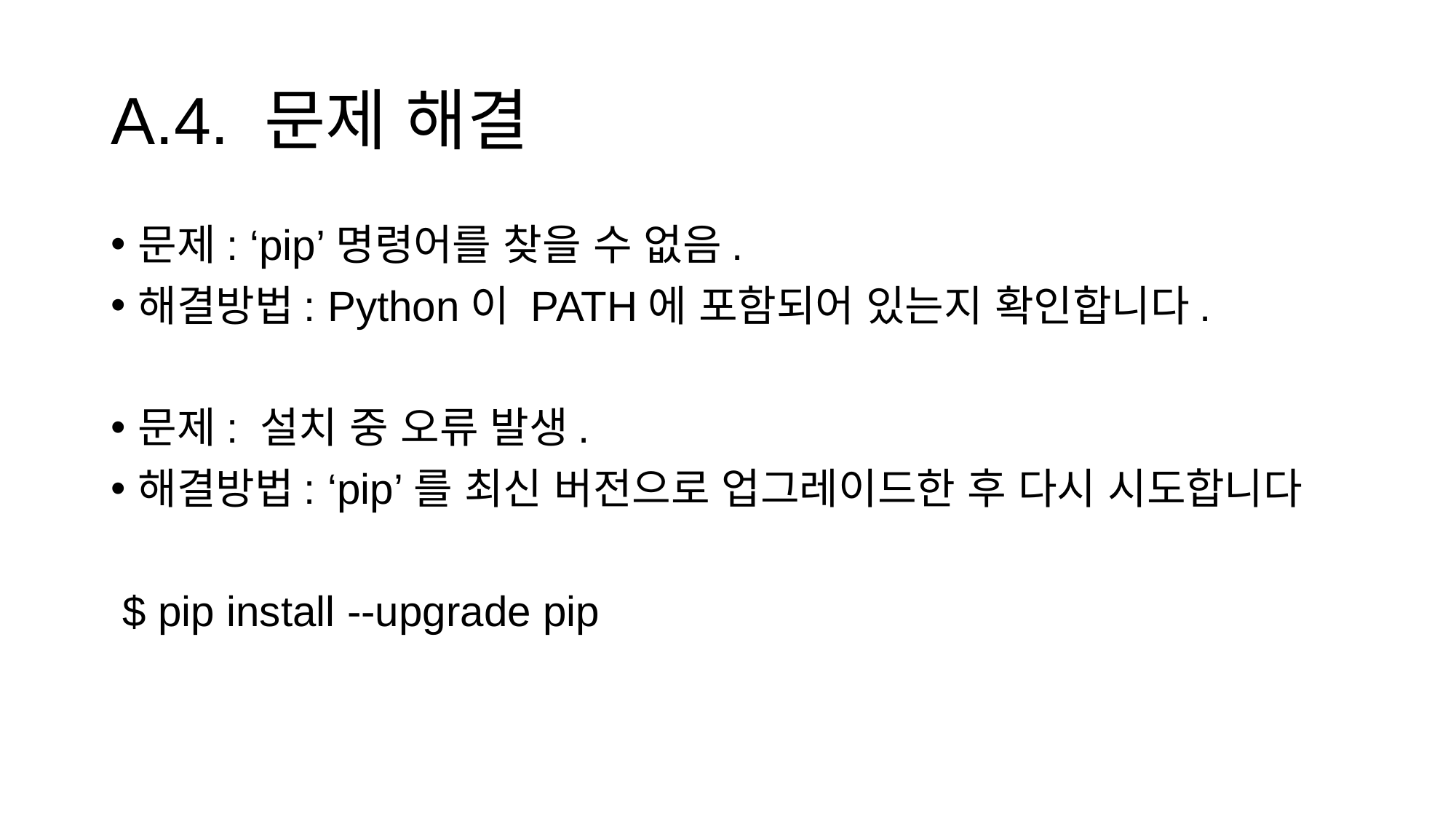

# A.4. 문제 해결
문제: ‘pip’명령어를 찾을 수 없음.
해결방법: Python이 PATH에 포함되어 있는지 확인합니다.

문제: 설치 중 오류 발생.
해결방법: ‘pip’를 최신 버전으로 업그레이드한 후 다시 시도합니다

 $ pip install --upgrade pip